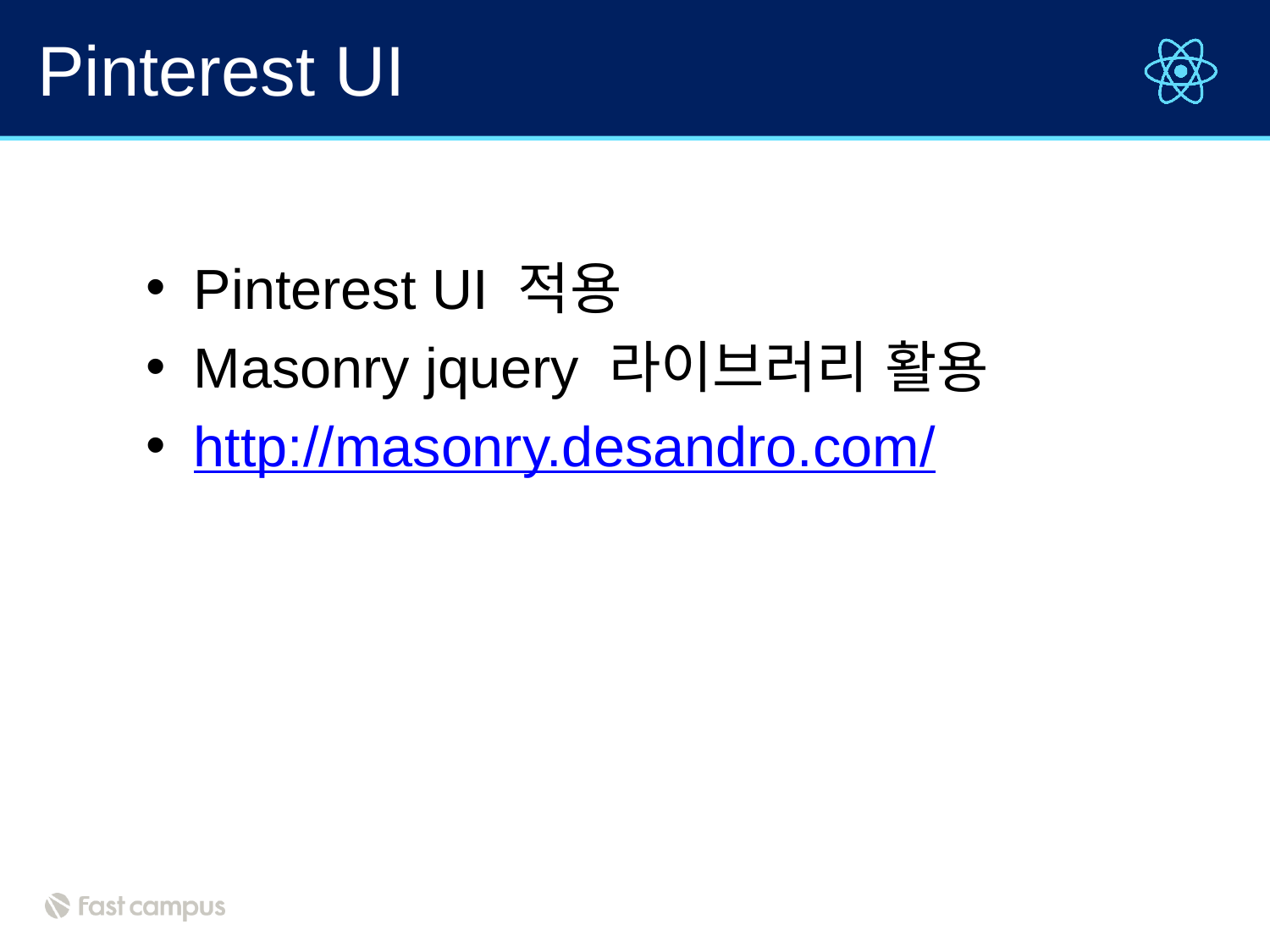

# Pinterest UI
Pinterest UI 적용
Masonry jquery 라이브러리 활용
http://masonry.desandro.com/